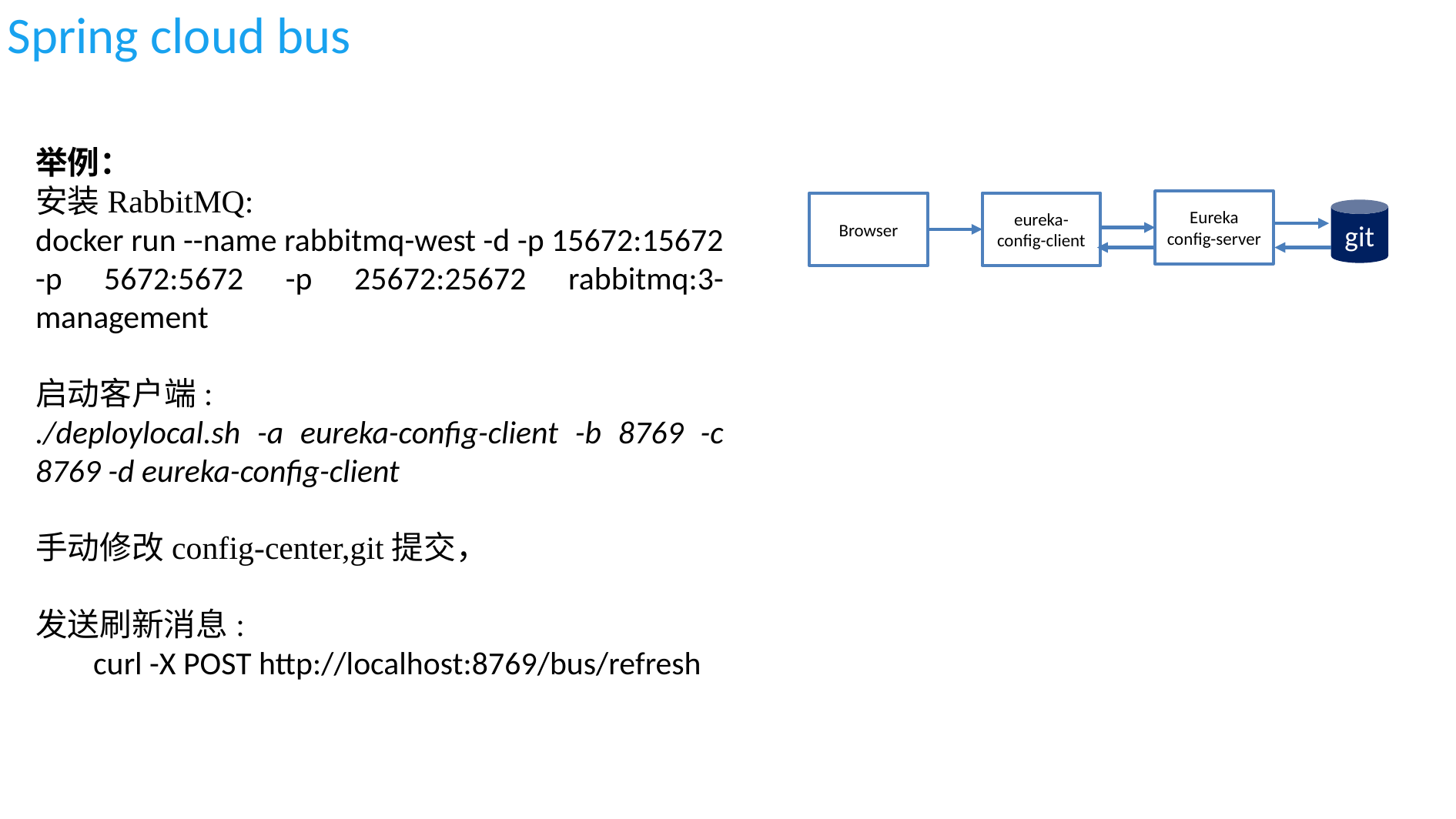

# Spring cloud bus
举例：
安装RabbitMQ:
docker run --name rabbitmq-west -d -p 15672:15672 -p 5672:5672 -p 25672:25672 rabbitmq:3-management

启动客户端:
./deploylocal.sh -a eureka-config-client -b 8769 -c 8769 -d eureka-config-client

手动修改config-center,git提交，

发送刷新消息:
curl -X POST http://localhost:8769/bus/refresh

Eureka config-server
Browser
eureka-config-client
git